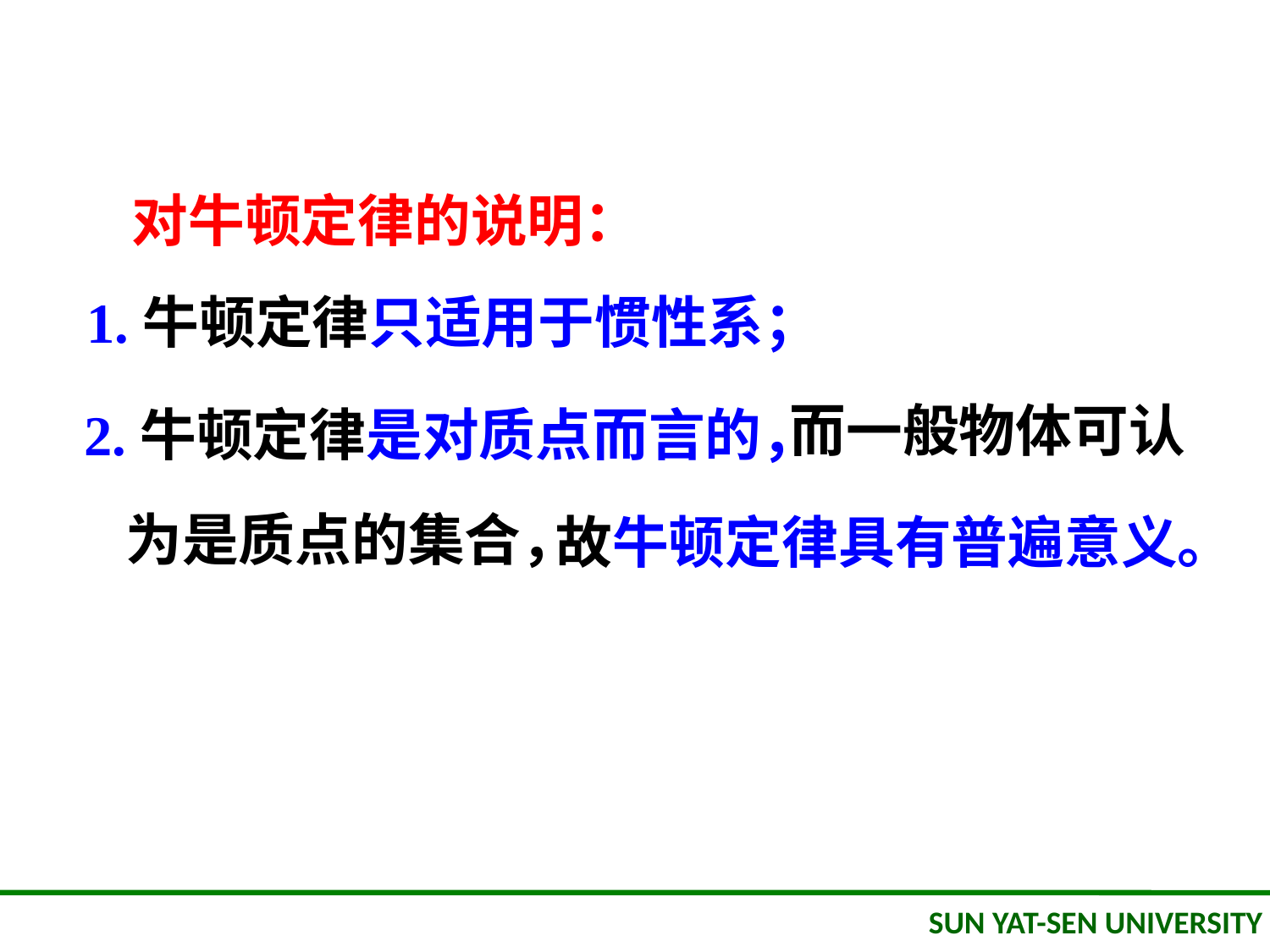

对牛顿定律的说明：
 1.牛顿定律只适用于惯性系；
而一般物体可认
    2.牛顿定律是对质点而言的，
为是质点的集合，
故牛顿定律具有普遍意义。